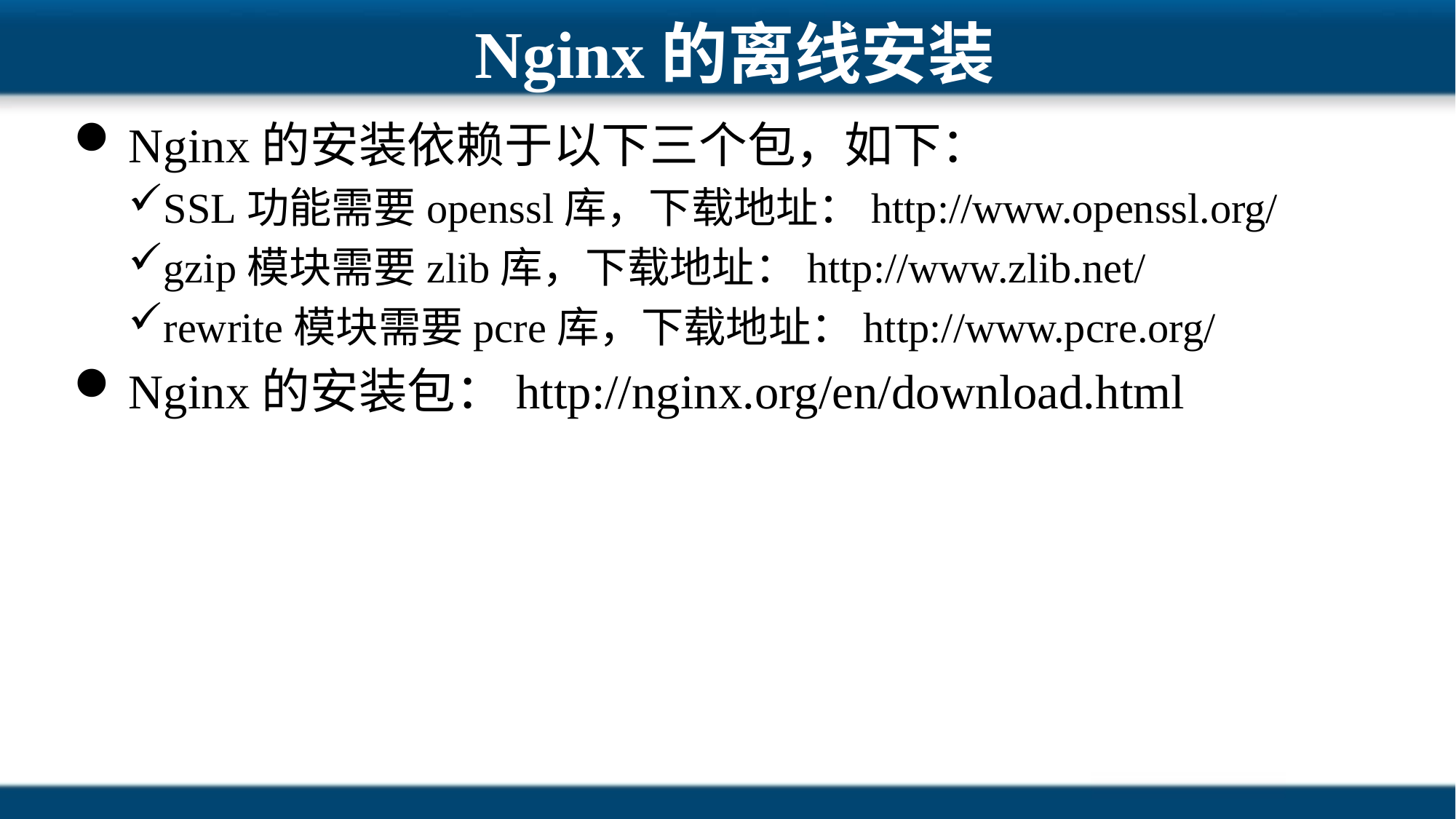

# Nginx的离线安装
Nginx的安装依赖于以下三个包，如下：
SSL功能需要openssl库，下载地址：http://www.openssl.org/
gzip模块需要zlib库，下载地址：http://www.zlib.net/
rewrite模块需要pcre库，下载地址：http://www.pcre.org/
Nginx的安装包：http://nginx.org/en/download.html